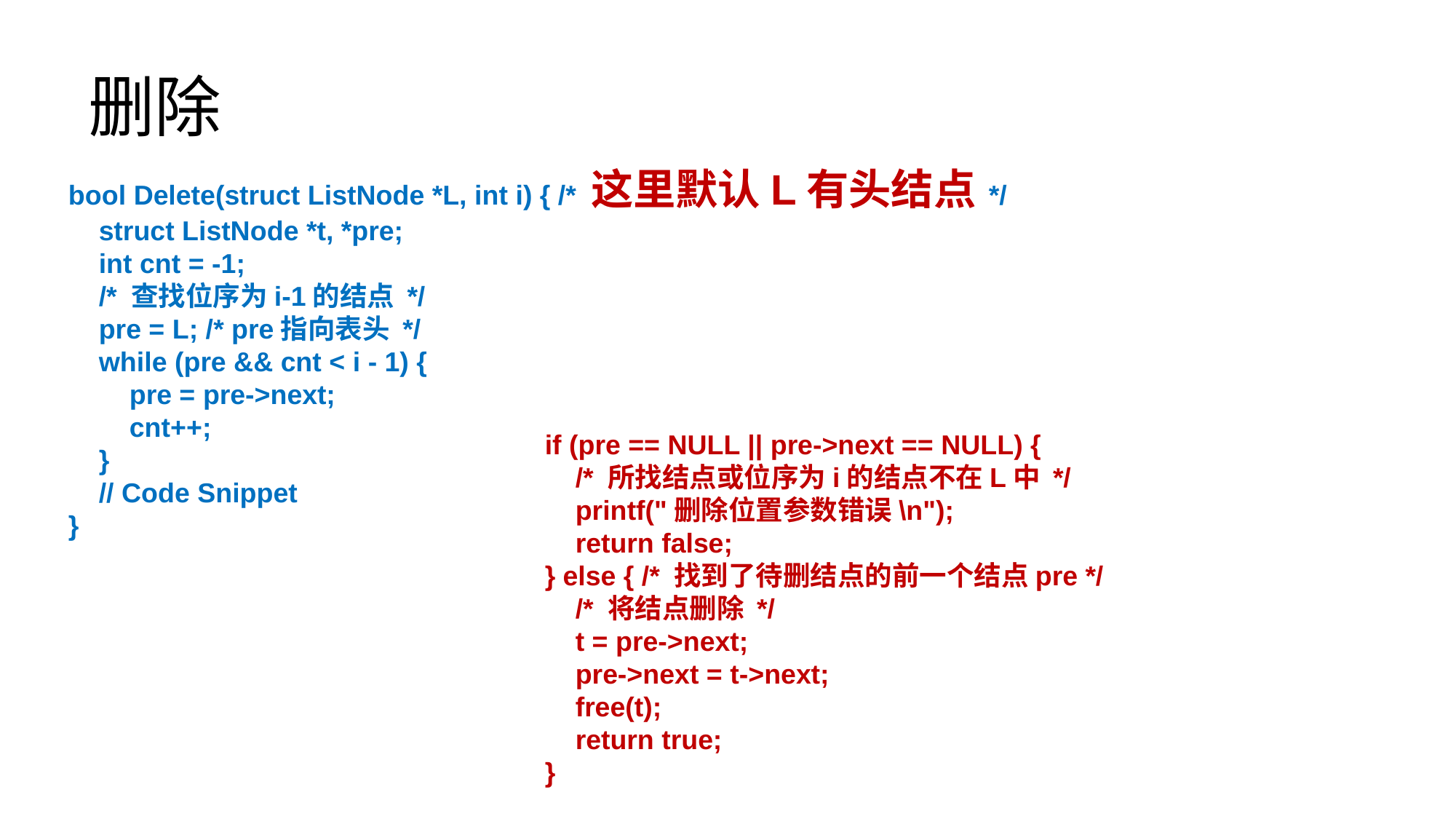

# 删除
bool Delete(struct ListNode *L, int i) { /* 这里默认L有头结点 */
    struct ListNode *t, *pre;
    int cnt = -1;
    /* 查找位序为i-1的结点 */
    pre = L; /* pre指向表头 */
    while (pre && cnt < i - 1) {
        pre = pre->next;
        cnt++;
    }
    // Code Snippet
}
    if (pre == NULL || pre->next == NULL) {
        /* 所找结点或位序为i的结点不在L中 */
        printf("删除位置参数错误\n");
        return false;
    } else { /* 找到了待删结点的前一个结点pre */
        /* 将结点删除 */
        t = pre->next;
        pre->next = t->next;
        free(t);
        return true;
    }